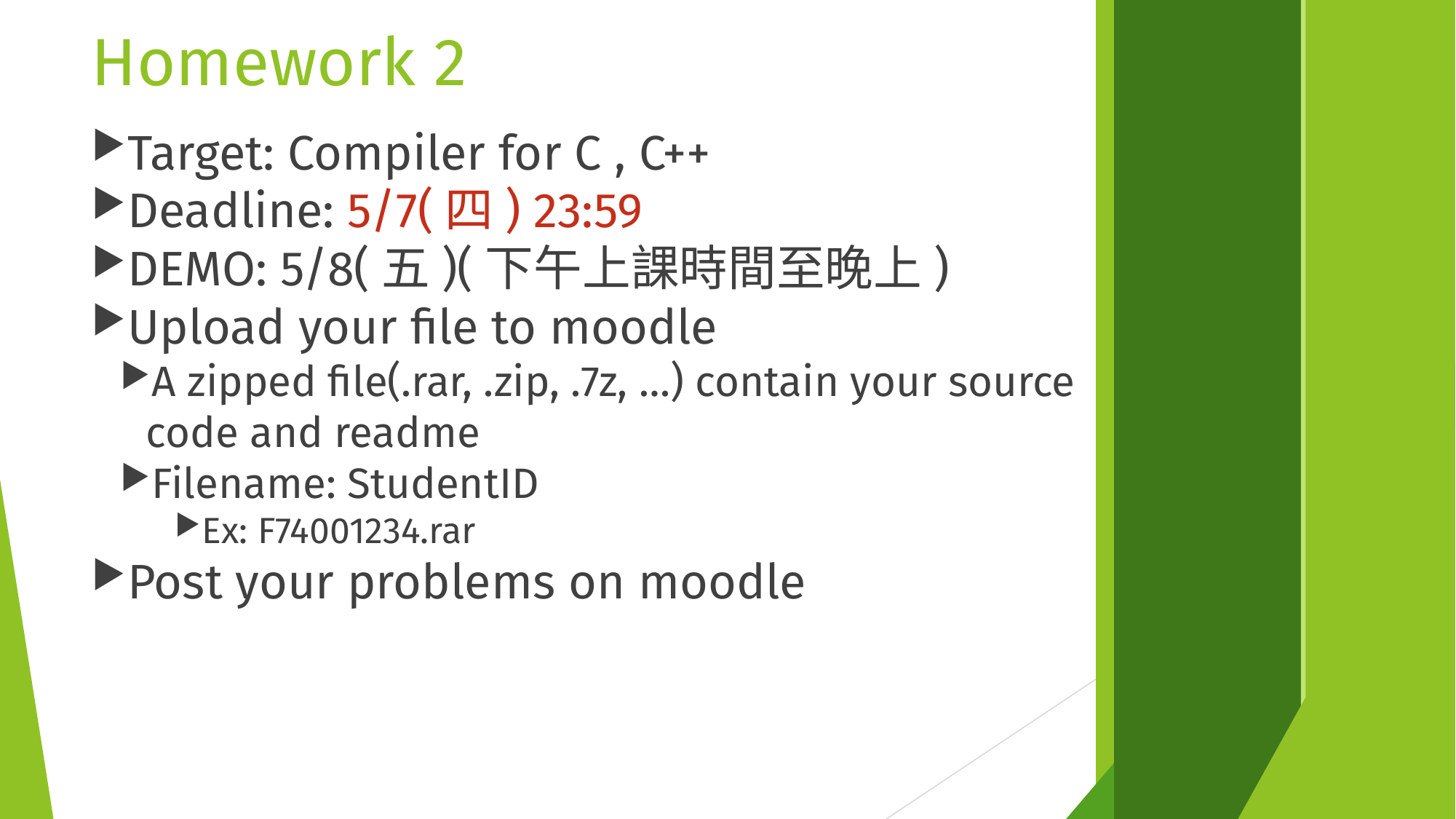

Homework 2
Target: Compiler for C , C++
Deadline: 5/7(四) 23:59
DEMO: 5/8(五)(下午上課時間至晚上)
Upload your file to moodle
A zipped file(.rar, .zip, .7z, …) contain your source code and readme
Filename: StudentID
Ex: F74001234.rar
Post your problems on moodle